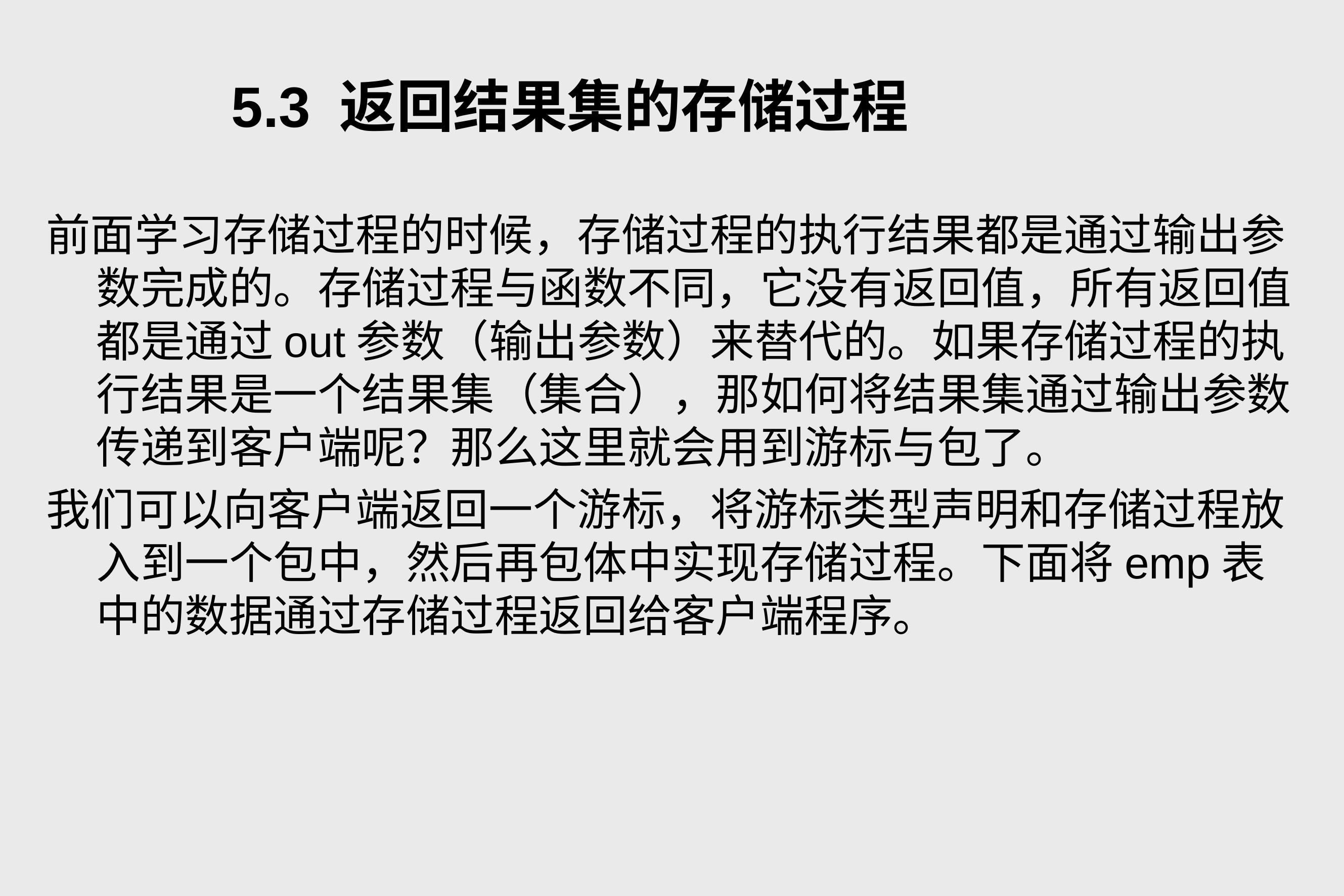

# 5.3 返回结果集的存储过程
前面学习存储过程的时候，存储过程的执行结果都是通过输出参数完成的。存储过程与函数不同，它没有返回值，所有返回值都是通过out参数（输出参数）来替代的。如果存储过程的执行结果是一个结果集（集合），那如何将结果集通过输出参数传递到客户端呢？那么这里就会用到游标与包了。
我们可以向客户端返回一个游标，将游标类型声明和存储过程放入到一个包中，然后再包体中实现存储过程。下面将emp表中的数据通过存储过程返回给客户端程序。